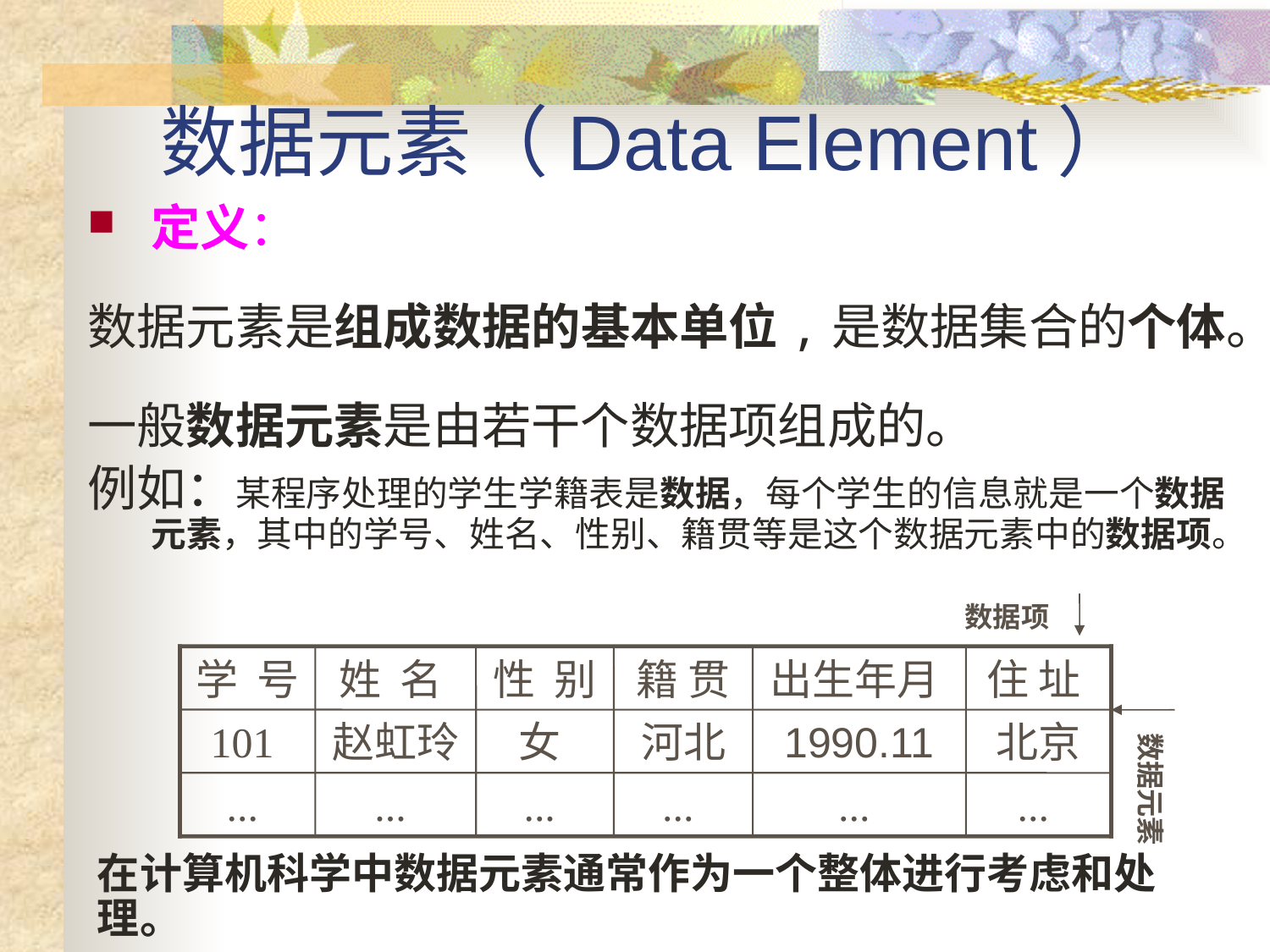

# 数据元素（Data Element）
定义：
数据元素是组成数据的基本单位,是数据集合的个体。
一般数据元素是由若干个数据项组成的。
例如：某程序处理的学生学籍表是数据，每个学生的信息就是一个数据元素，其中的学号、姓名、性别、籍贯等是这个数据元素中的数据项。

数据项

学  号

姓  名

性  别

籍 贯

出生年月

住 址

101

赵虹玲
女
河北
1990.11
北京

数据元素
...

...
...
...
...
...

在计算机科学中数据元素通常作为一个整体进行考虑和处理。